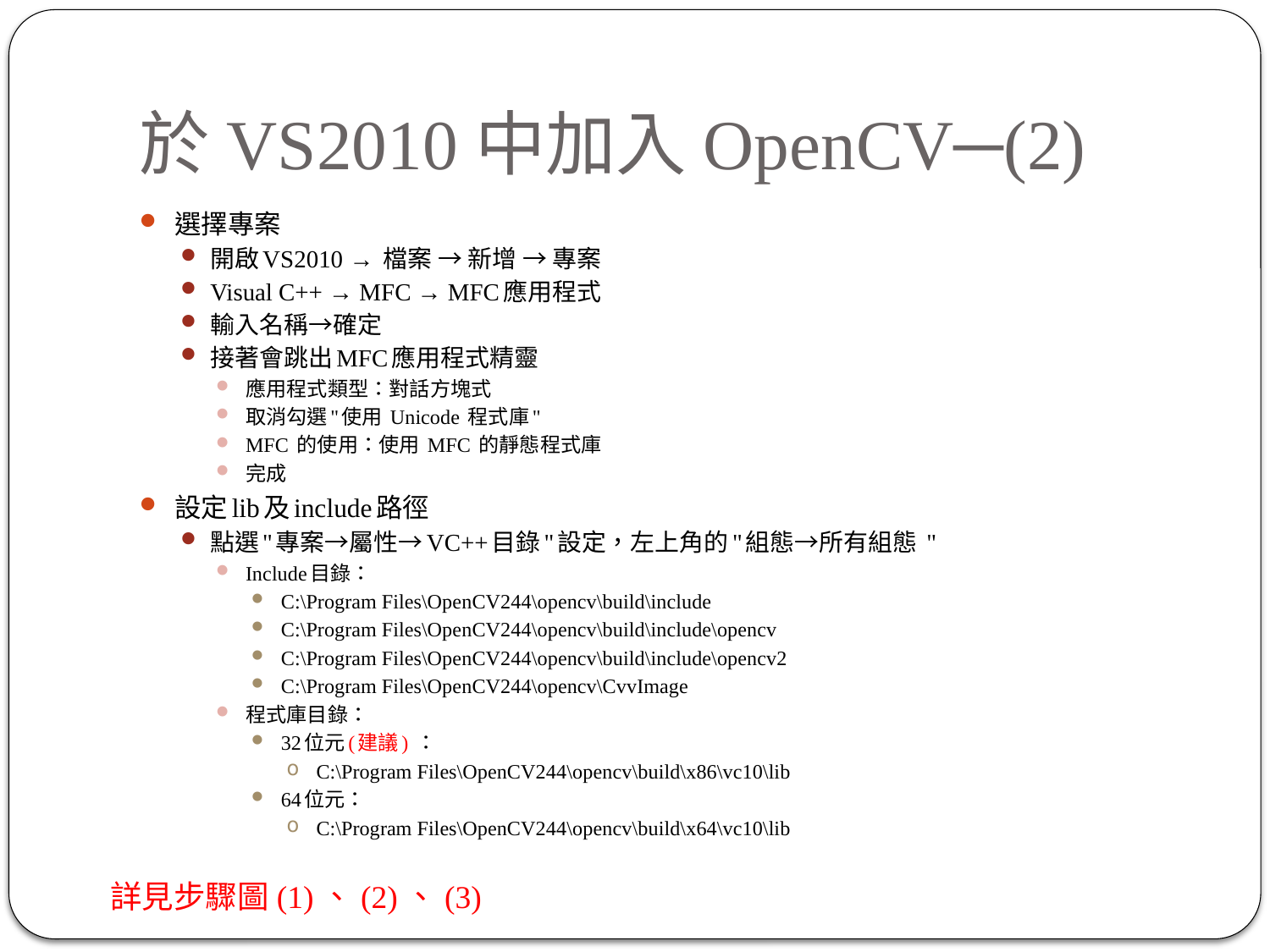

# 於VS2010中加入OpenCV─(2)
選擇專案
開啟VS2010 → 檔案 → 新增 → 專案
Visual C++ → MFC → MFC應用程式
輸入名稱→確定
接著會跳出MFC應用程式精靈
應用程式類型：對話方塊式
取消勾選"使用 Unicode 程式庫"
MFC 的使用：使用 MFC 的靜態程式庫
完成
設定lib及include路徑
點選"專案→屬性→VC++目錄"設定，左上角的"組態→所有組態 "
Include目錄：
C:\Program Files\OpenCV244\opencv\build\include
C:\Program Files\OpenCV244\opencv\build\include\opencv
C:\Program Files\OpenCV244\opencv\build\include\opencv2
C:\Program Files\OpenCV244\opencv\CvvImage
程式庫目錄：
32位元(建議) ：
C:\Program Files\OpenCV244\opencv\build\x86\vc10\lib
64位元：
C:\Program Files\OpenCV244\opencv\build\x64\vc10\lib
詳見步驟圖(1)、(2)、(3)